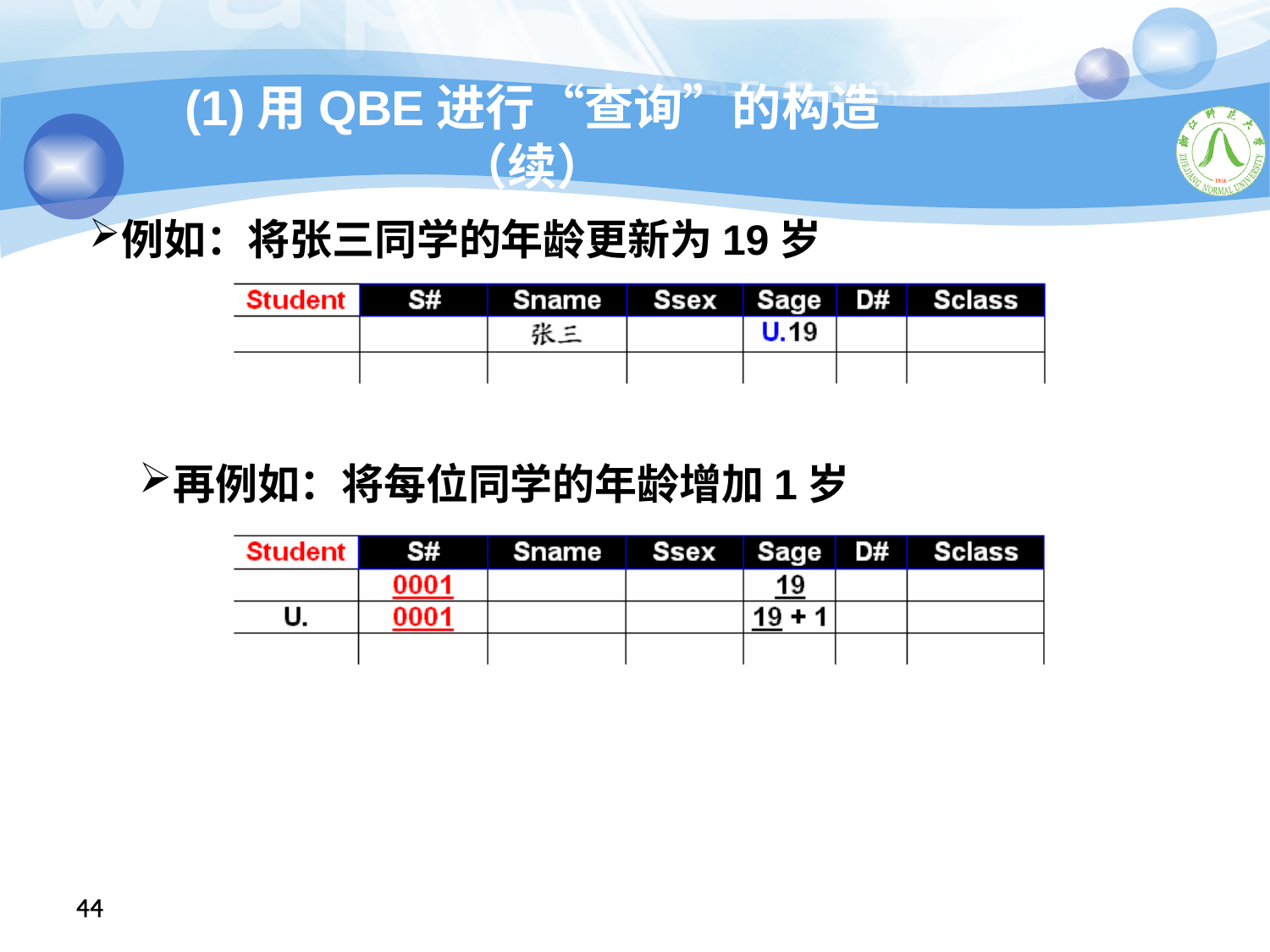

# (1)用QBE进行“查询”的构造（续）
例如：将张三同学的年龄更新为19岁

再例如：将每位同学的年龄增加1岁

44